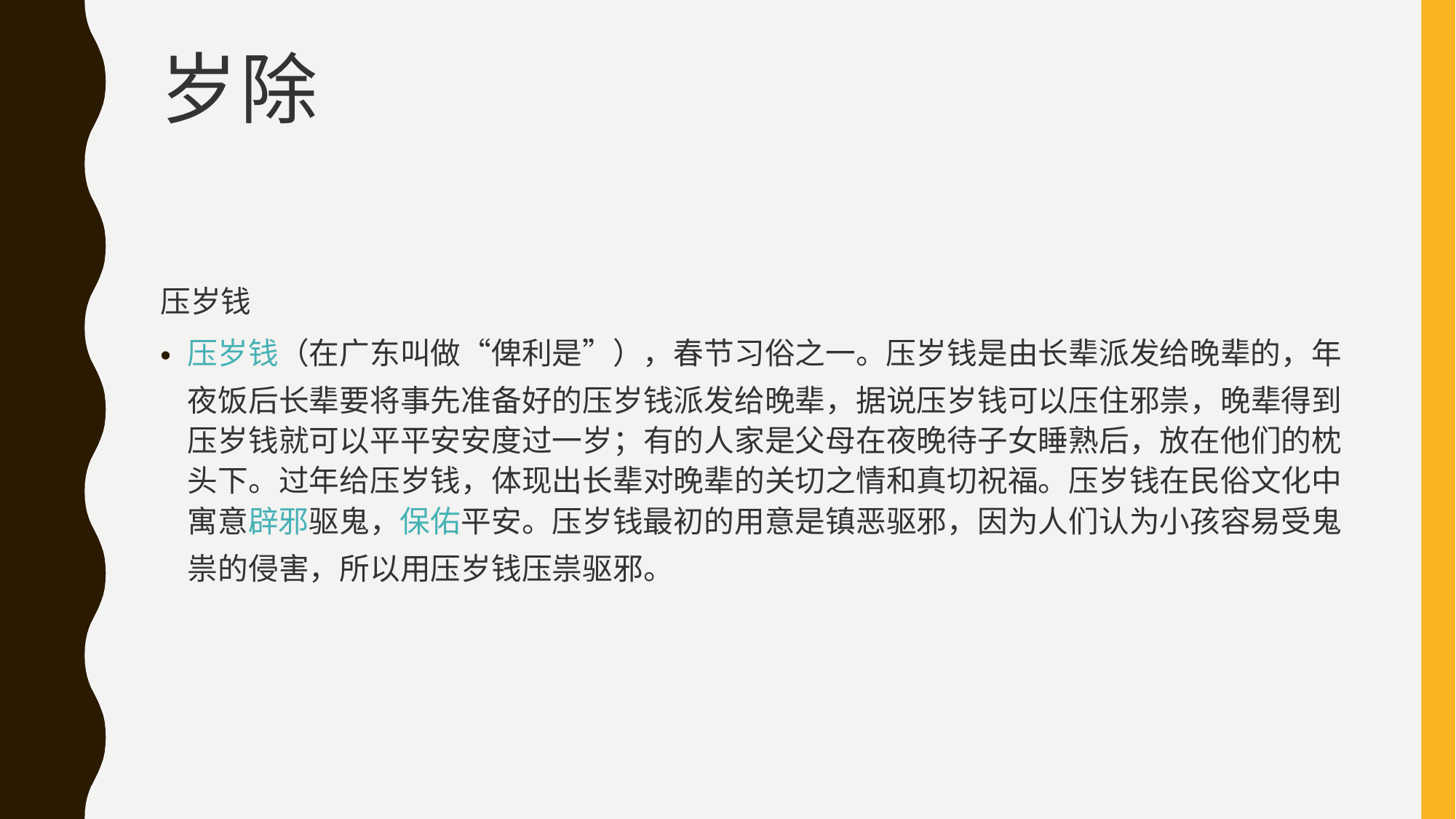

# 岁除
压岁钱
压岁钱（在广东叫做“俾利是”），春节习俗之一。压岁钱是由长辈派发给晚辈的，年夜饭后长辈要将事先准备好的压岁钱派发给晚辈，据说压岁钱可以压住邪祟，晚辈得到压岁钱就可以平平安安度过一岁；有的人家是父母在夜晚待子女睡熟后，放在他们的枕头下。过年给压岁钱，体现出长辈对晚辈的关切之情和真切祝福。压岁钱在民俗文化中寓意辟邪驱鬼，保佑平安。压岁钱最初的用意是镇恶驱邪，因为人们认为小孩容易受鬼祟的侵害，所以用压岁钱压祟驱邪。